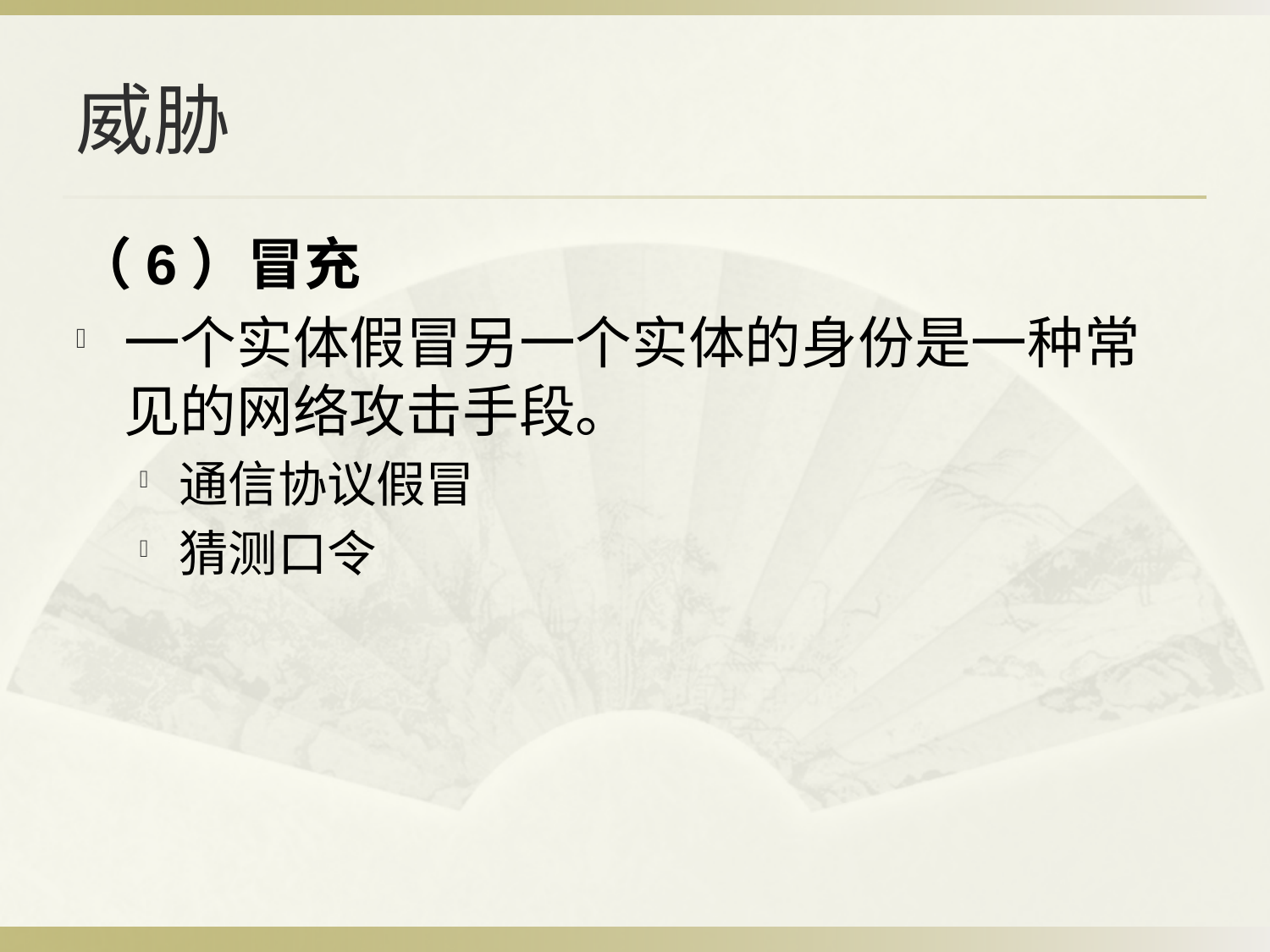

# 威胁
（6）冒充
一个实体假冒另一个实体的身份是一种常见的网络攻击手段。
通信协议假冒
猜测口令